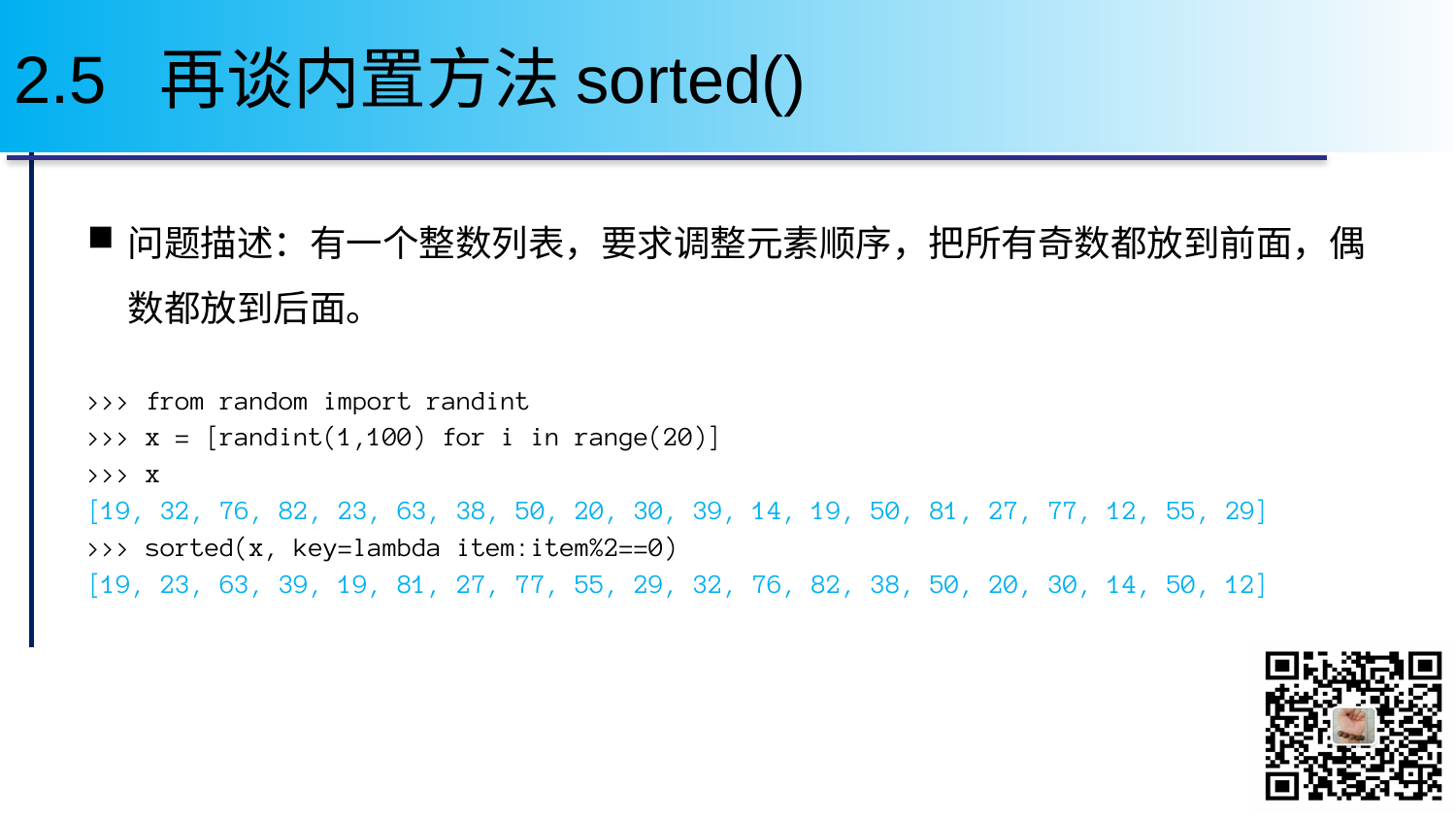

# 2.5  再谈内置方法sorted()
问题描述：有一个整数列表，要求调整元素顺序，把所有奇数都放到前面，偶数都放到后面。

>>> from random import randint
>>> x = [randint(1,100) for i in range(20)]
>>> x
[19, 32, 76, 82, 23, 63, 38, 50, 20, 30, 39, 14, 19, 50, 81, 27, 77, 12, 55, 29]
>>> sorted(x, key=lambda item:item%2==0)
[19, 23, 63, 39, 19, 81, 27, 77, 55, 29, 32, 76, 82, 38, 50, 20, 30, 14, 50, 12]